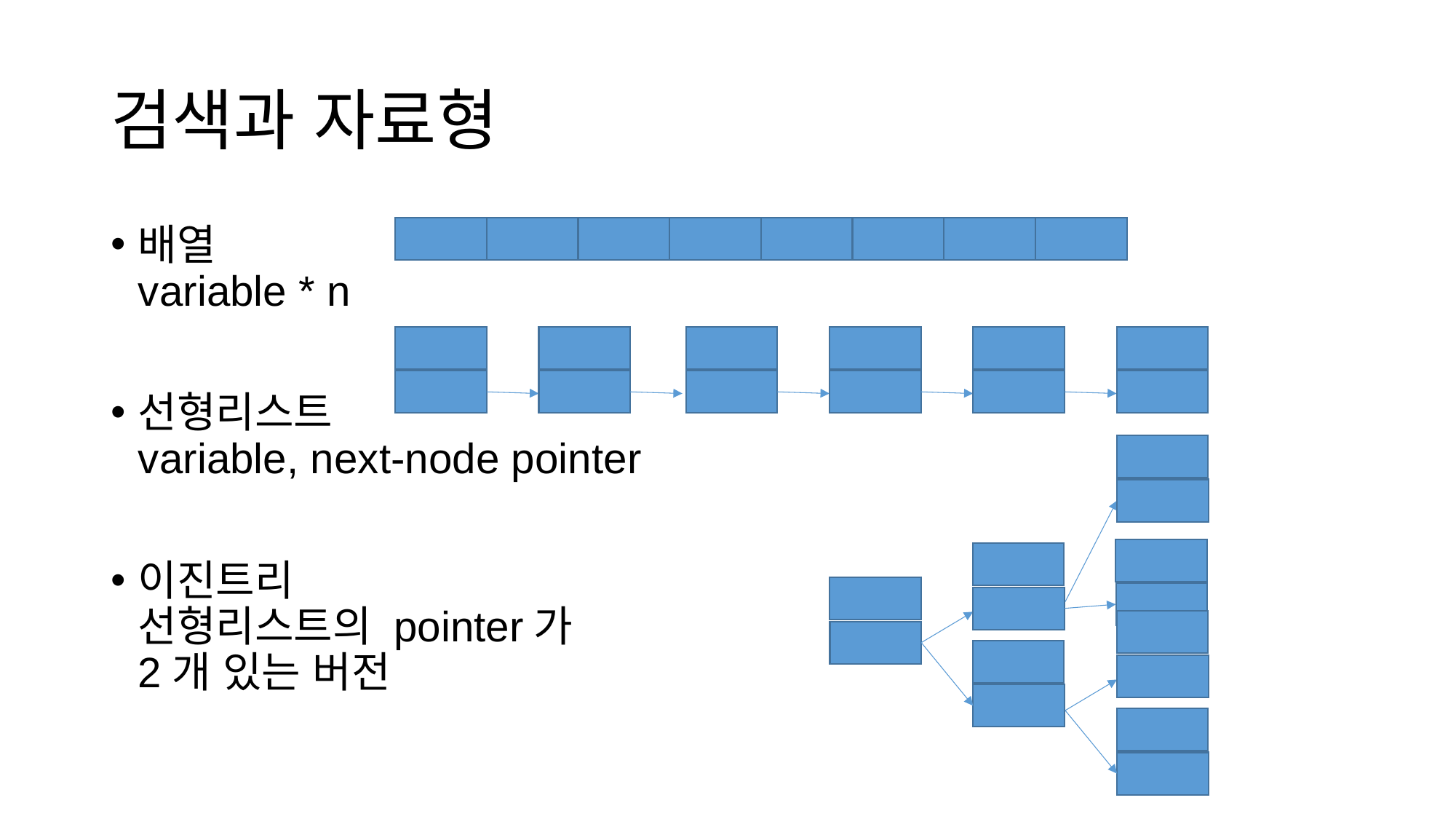

# 검색과 자료형

배열
variable * n

선형리스트
variable, next-node pointer

이진트리
선형리스트의 pointer가
2개 있는 버전